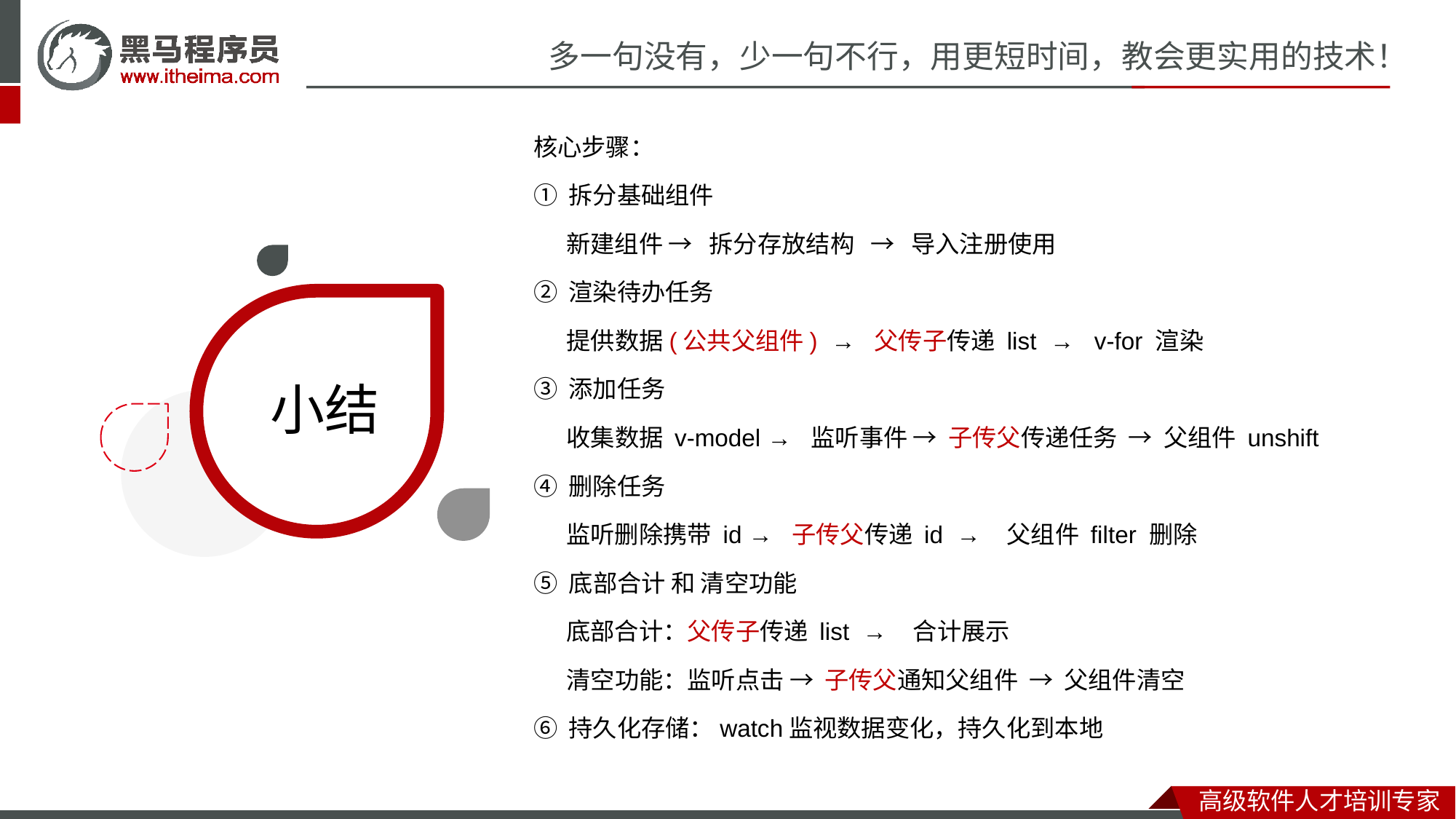

核心步骤：
① 拆分基础组件
     新建组件 →   拆分存放结构   →   导入注册使用
② 渲染待办任务
     提供数据(公共父组件)  →  父传子传递 list  →   v-for 渲染
③ 添加任务
     收集数据 v-model →  监听事件 →  子传父传递任务  →  父组件 unshift
④ 删除任务
     监听删除携带 id →  子传父传递 id  →   父组件 filter 删除
⑤ 底部合计 和 清空功能
     底部合计：父传子传递 list  →   合计展示
     清空功能：监听点击 →  子传父通知父组件  →  父组件清空
⑥ 持久化存储：watch监视数据变化，持久化到本地